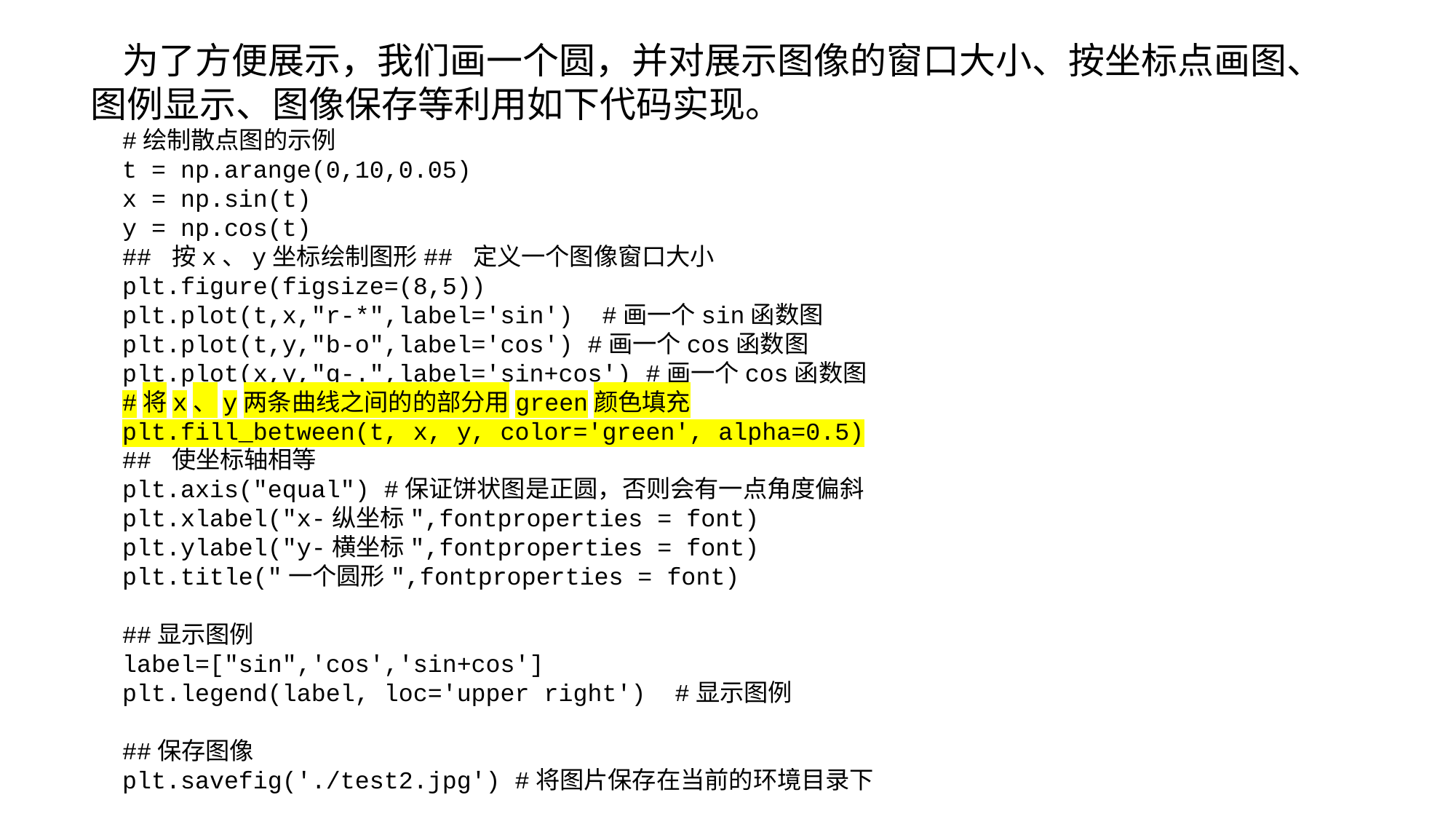

为了方便展示，我们画一个圆，并对展示图像的窗口大小、按坐标点画图、图例显示、图像保存等利用如下代码实现。
#绘制散点图的示例
t = np.arange(0,10,0.05)
x = np.sin(t)
y = np.cos(t)
## 按x、y坐标绘制图形## 定义一个图像窗口大小
plt.figure(figsize=(8,5))
plt.plot(t,x,"r-*",label='sin')  #画一个sin函数图
plt.plot(t,y,"b-o",label='cos') #画一个cos函数图
plt.plot(x,y,"g-.",label='sin+cos') #画一个cos函数图
#将x、y两条曲线之间的的部分用green颜色填充
plt.fill_between(t, x, y, color='green', alpha=0.5)
## 使坐标轴相等
plt.axis("equal") #保证饼状图是正圆，否则会有一点角度偏斜
plt.xlabel("x-纵坐标",fontproperties = font)
plt.ylabel("y-横坐标",fontproperties = font)
plt.title("一个圆形",fontproperties = font)

##显示图例
label=["sin",'cos','sin+cos']
plt.legend(label, loc='upper right')  #显示图例

##保存图像
plt.savefig('./test2.jpg') #将图片保存在当前的环境目录下